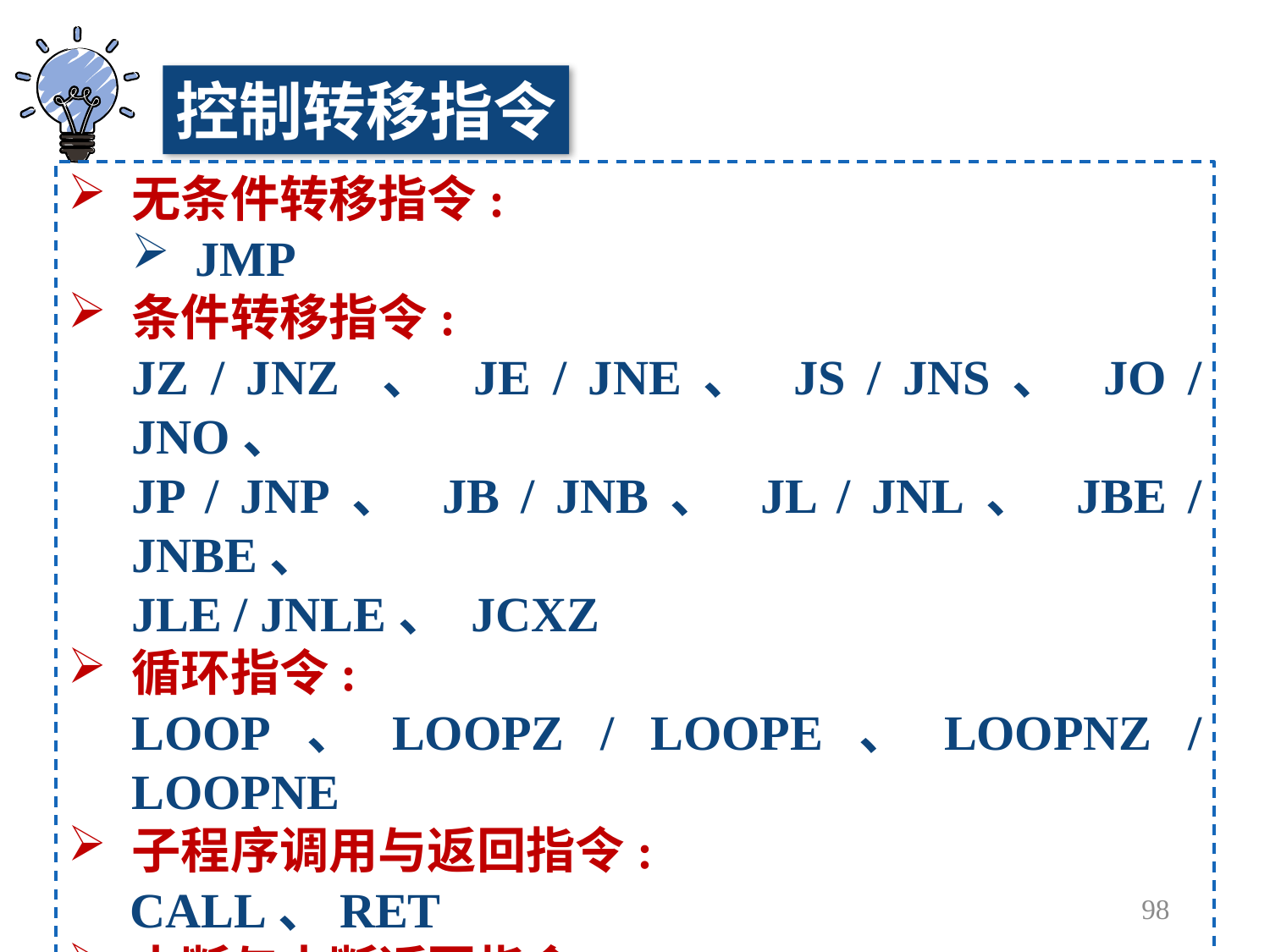

控制转移指令
无条件转移指令:
JMP
条件转移指令:
JZ / JNZ 、 JE / JNE、 JS / JNS、 JO / JNO、
JP / JNP、 JB / JNB、 JL / JNL、 JBE / JNBE、
JLE / JNLE、 JCXZ
循环指令:
LOOP、LOOPZ / LOOPE、LOOPNZ / LOOPNE
子程序调用与返回指令:
     CALL、RET
中断与中断返回指令
INT、INTO、IRET
98